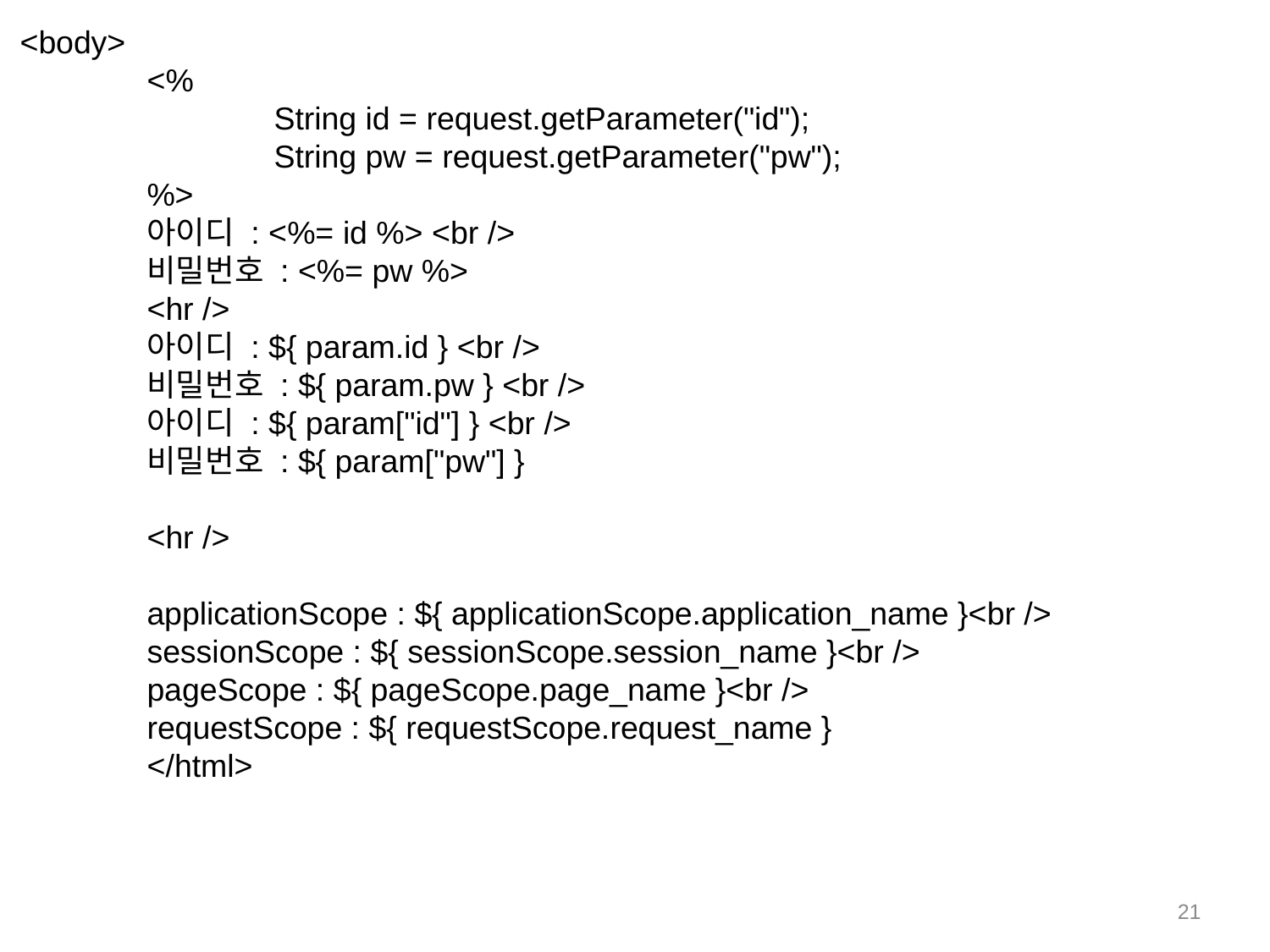

<body>
	<%
		String id = request.getParameter("id");
		String pw = request.getParameter("pw");
	%>
	아이디 : <%= id %> <br />
	비밀번호 : <%= pw %>
	<hr />
	아이디 : ${ param.id } <br />
	비밀번호 : ${ param.pw } <br />
	아이디 : ${ param["id"] } <br />
	비밀번호 : ${ param["pw"] }

	<hr />

	applicationScope : ${ applicationScope.application_name }<br />
	sessionScope : ${ sessionScope.session_name }<br />
	pageScope : ${ pageScope.page_name }<br />
	requestScope : ${ requestScope.request_name }
	</html>
21